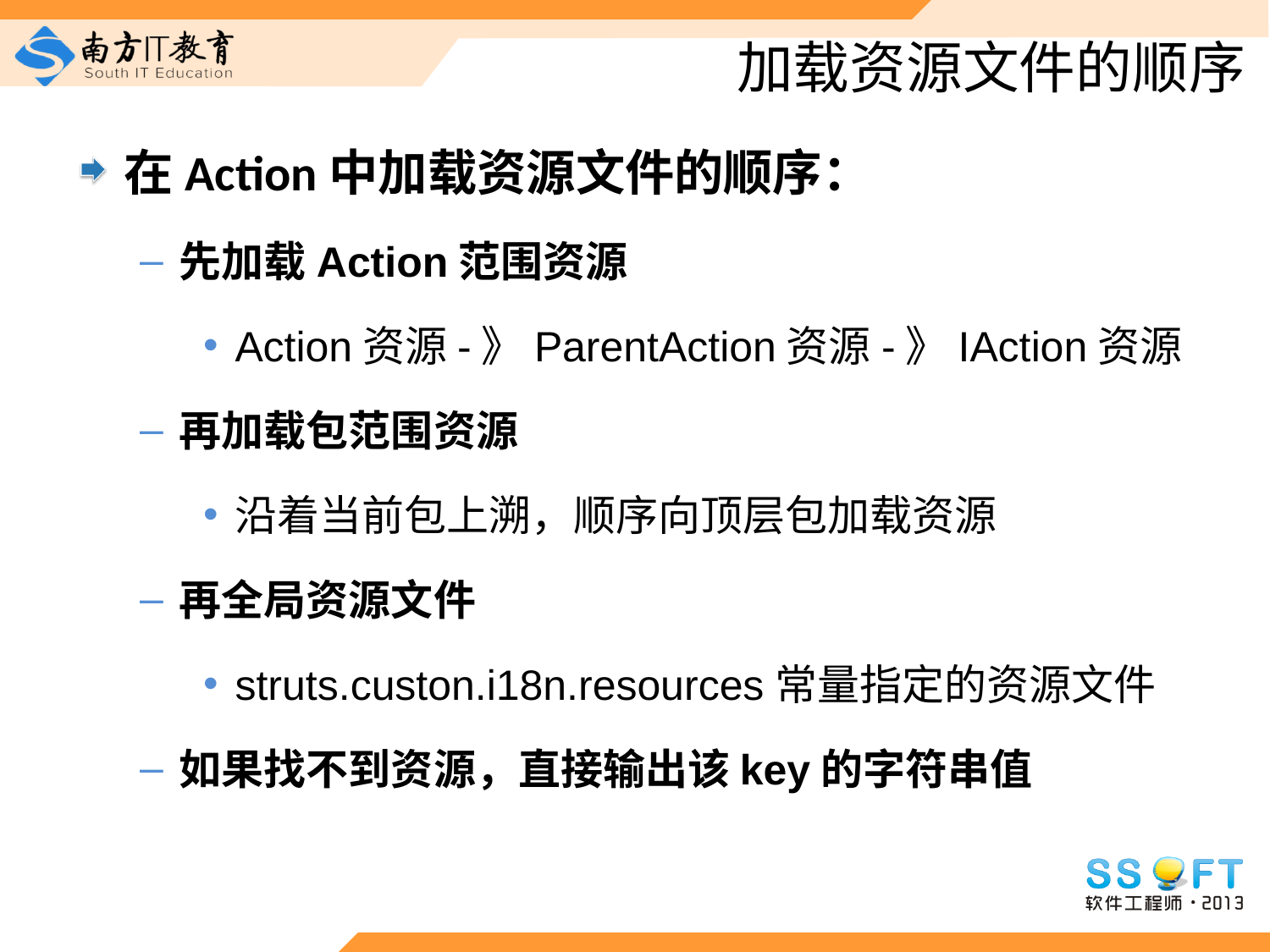

# 加载资源文件的顺序
在Action中加载资源文件的顺序：
先加载Action范围资源
Action资源-》ParentAction资源-》IAction资源
再加载包范围资源
沿着当前包上溯，顺序向顶层包加载资源
再全局资源文件
struts.custon.i18n.resources常量指定的资源文件
如果找不到资源，直接输出该key的字符串值